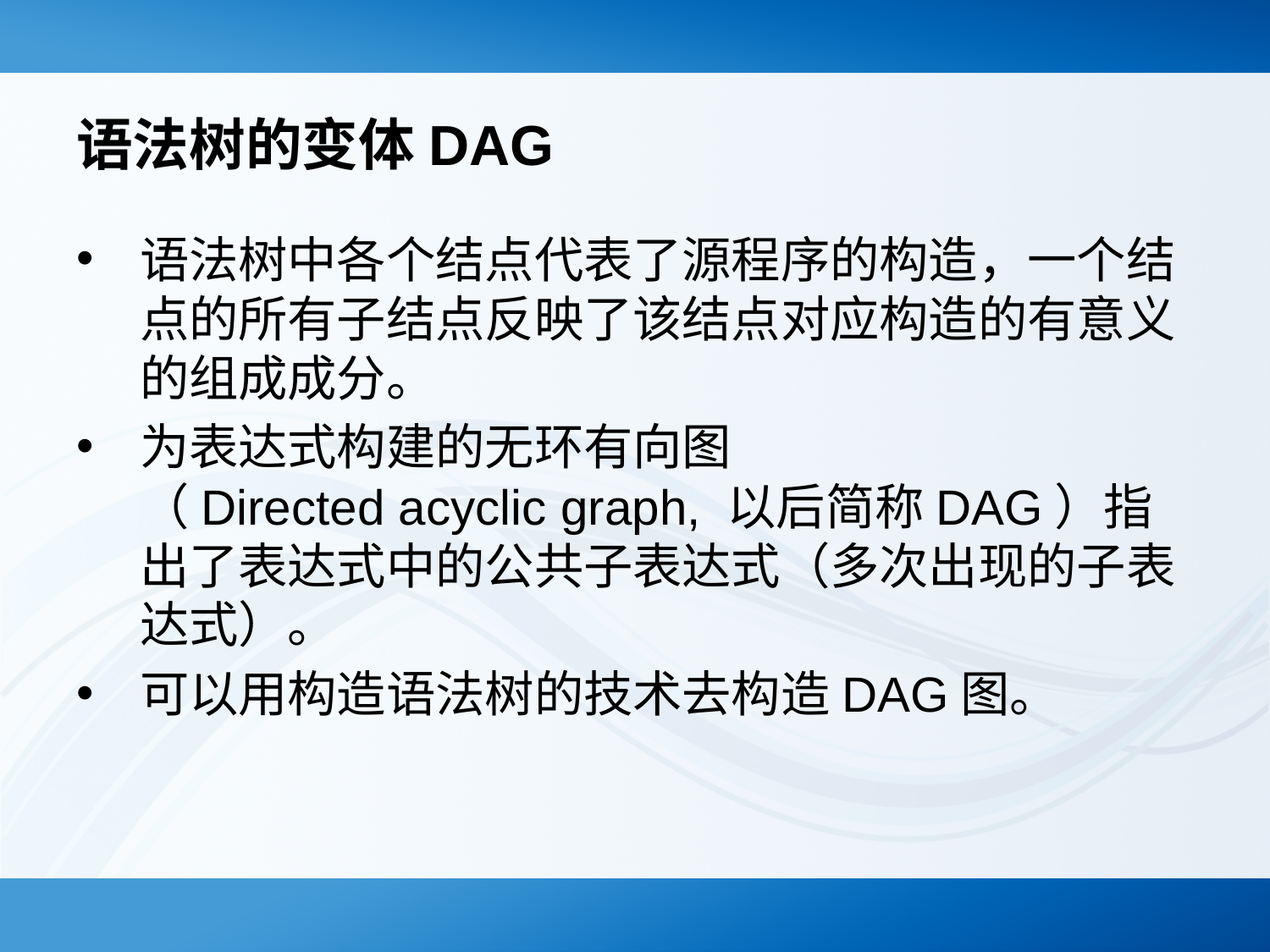

# 语法树的变体DAG
语法树中各个结点代表了源程序的构造，一个结点的所有子结点反映了该结点对应构造的有意义的组成成分。
为表达式构建的无环有向图（Directed acyclic graph, 以后简称DAG）指出了表达式中的公共子表达式（多次出现的子表达式）。
可以用构造语法树的技术去构造DAG图。